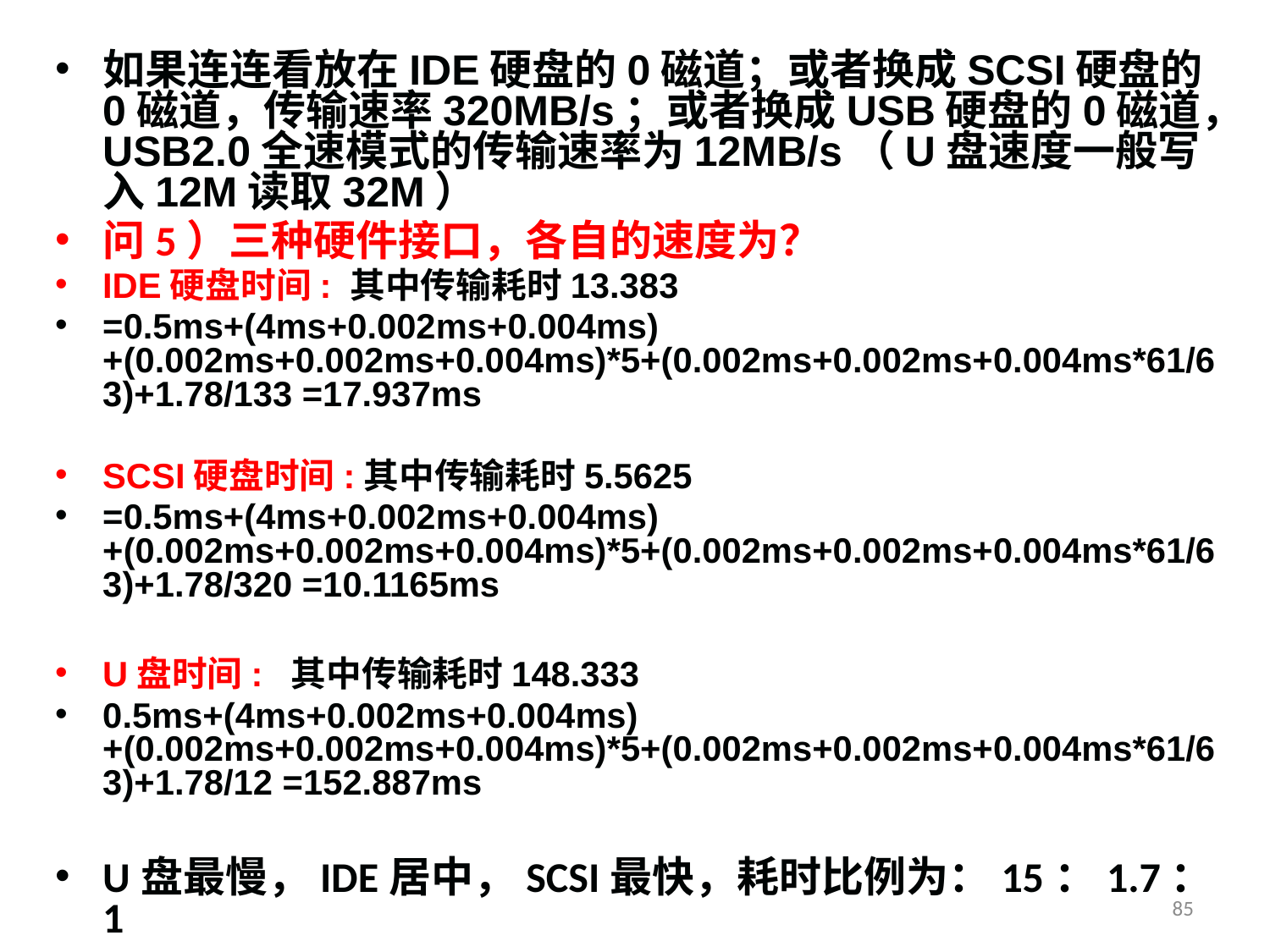

如果连连看放在IDE硬盘的0磁道；或者换成SCSI硬盘的0磁道，传输速率320MB/s；或者换成USB硬盘的0磁道，USB2.0全速模式的传输速率为12MB/s（U盘速度一般写入12M读取32M）
问5）三种硬件接口，各自的速度为？
IDE硬盘时间: 其中传输耗时13.383
=0.5ms+(4ms+0.002ms+0.004ms)+(0.002ms+0.002ms+0.004ms)*5+(0.002ms+0.002ms+0.004ms*61/63)+1.78/133 =17.937ms

SCSI硬盘时间:其中传输耗时5.5625
=0.5ms+(4ms+0.002ms+0.004ms)+(0.002ms+0.002ms+0.004ms)*5+(0.002ms+0.002ms+0.004ms*61/63)+1.78/320 =10.1165ms

U盘时间:  其中传输耗时148.333
0.5ms+(4ms+0.002ms+0.004ms)+(0.002ms+0.002ms+0.004ms)*5+(0.002ms+0.002ms+0.004ms*61/63)+1.78/12 =152.887ms

U盘最慢，IDE居中，SCSI最快，耗时比例为：15：1.7：1
85